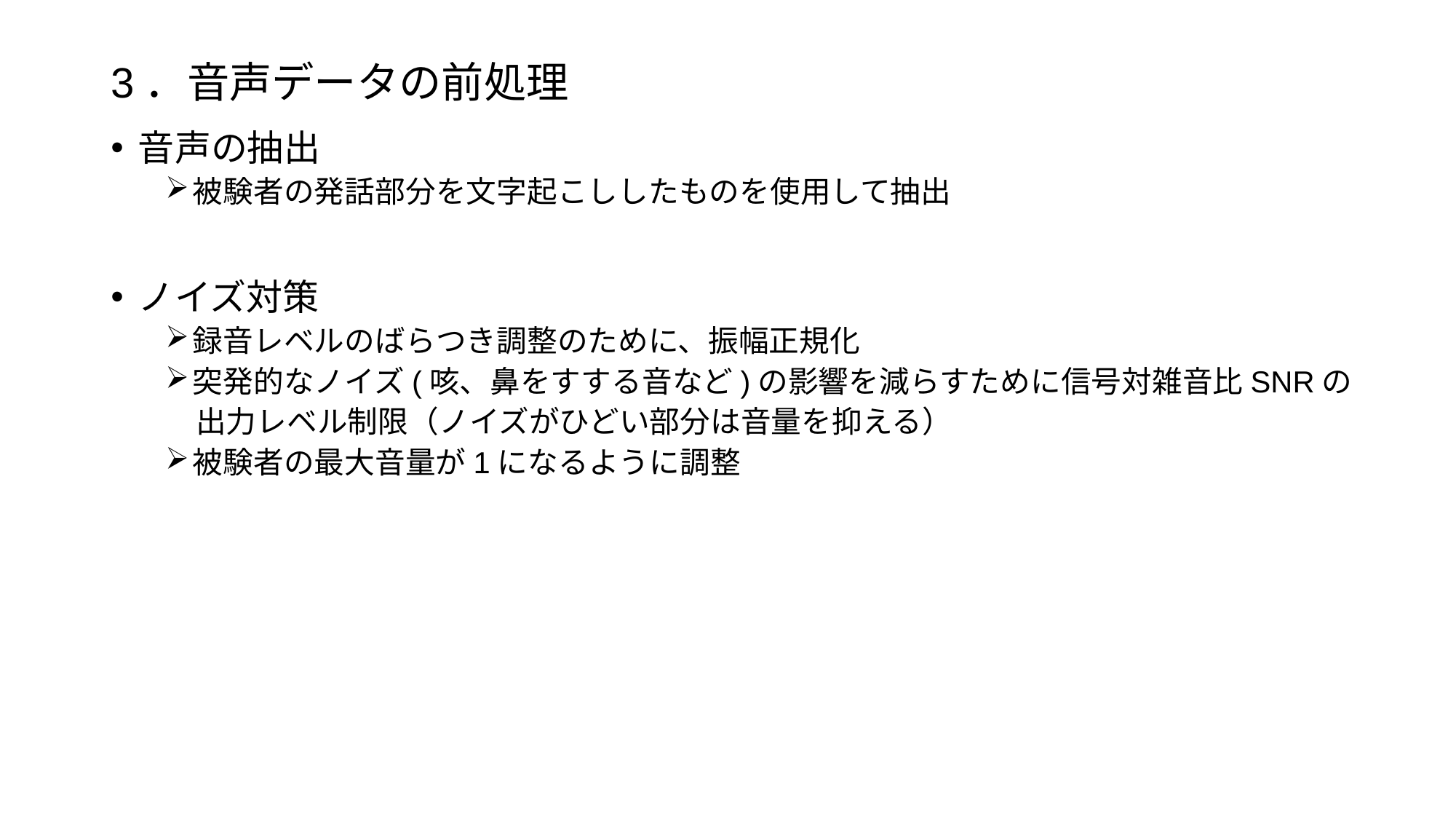

# 3．音声データの前処理
音声の抽出
被験者の発話部分を文字起こししたものを使用して抽出

ノイズ対策
録音レベルのばらつき調整のために、振幅正規化
突発的なノイズ(咳、鼻をすする音など)の影響を減らすために信号対雑音比SNRの
　出力レベル制限（ノイズがひどい部分は音量を抑える）
被験者の最大音量が1になるように調整